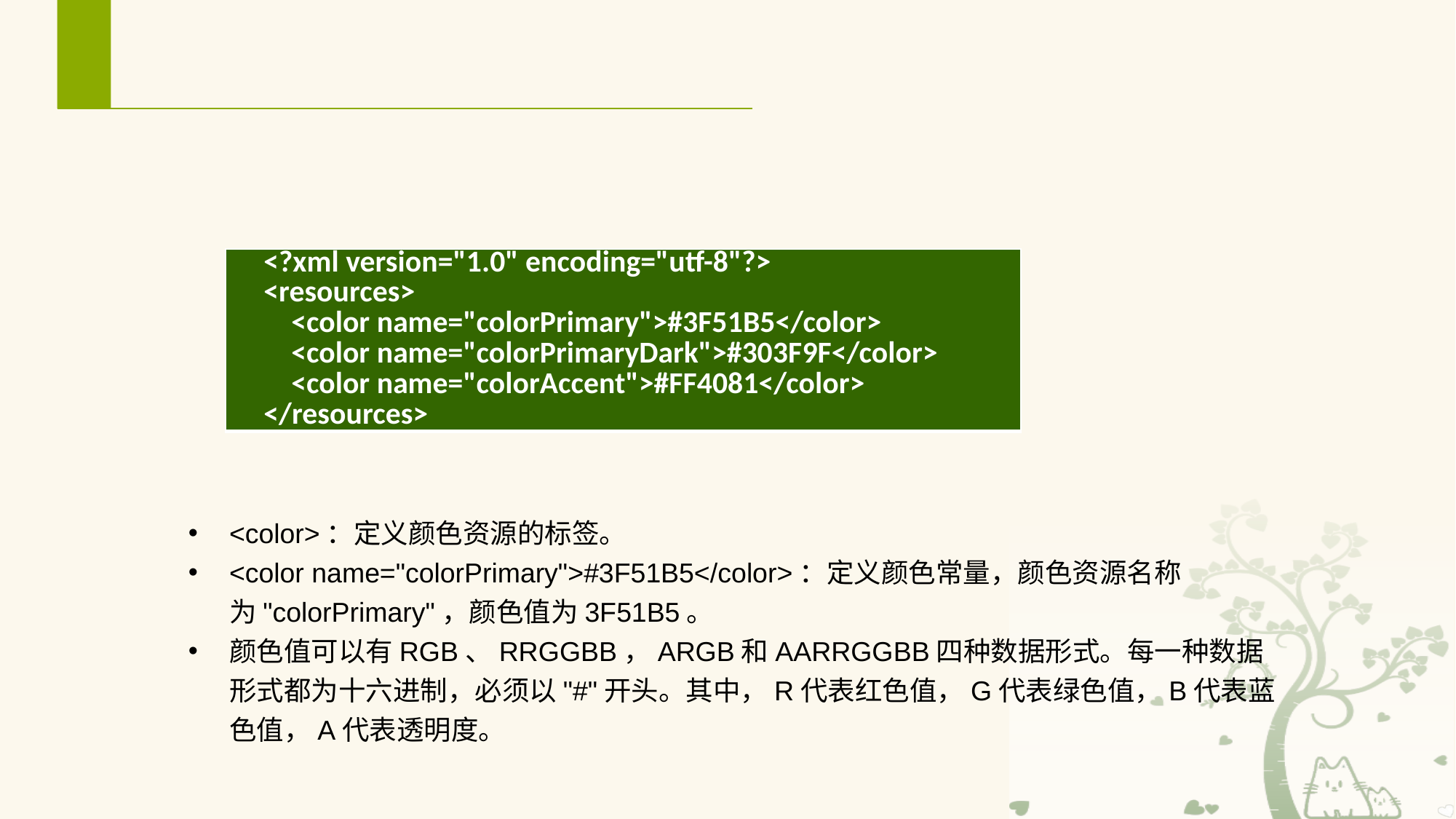

# res目录 — valus
① values — colors.xml
该文件用于定义颜色常量

| <?xml version="1.0" encoding="utf-8"?> <resources> <color name="colorPrimary">#3F51B5</color> <color name="colorPrimaryDark">#303F9F</color> <color name="colorAccent">#FF4081</color> </resources> |
| --- |
<color>：定义颜色资源的标签。
<color name="colorPrimary">#3F51B5</color>：定义颜色常量，颜色资源名称为"colorPrimary"，颜色值为3F51B5。
颜色值可以有RGB、RRGGBB，ARGB和AARRGGBB四种数据形式。每一种数据形式都为十六进制，必须以"#"开头。其中，R代表红色值，G代表绿色值，B代表蓝色值，A代表透明度。